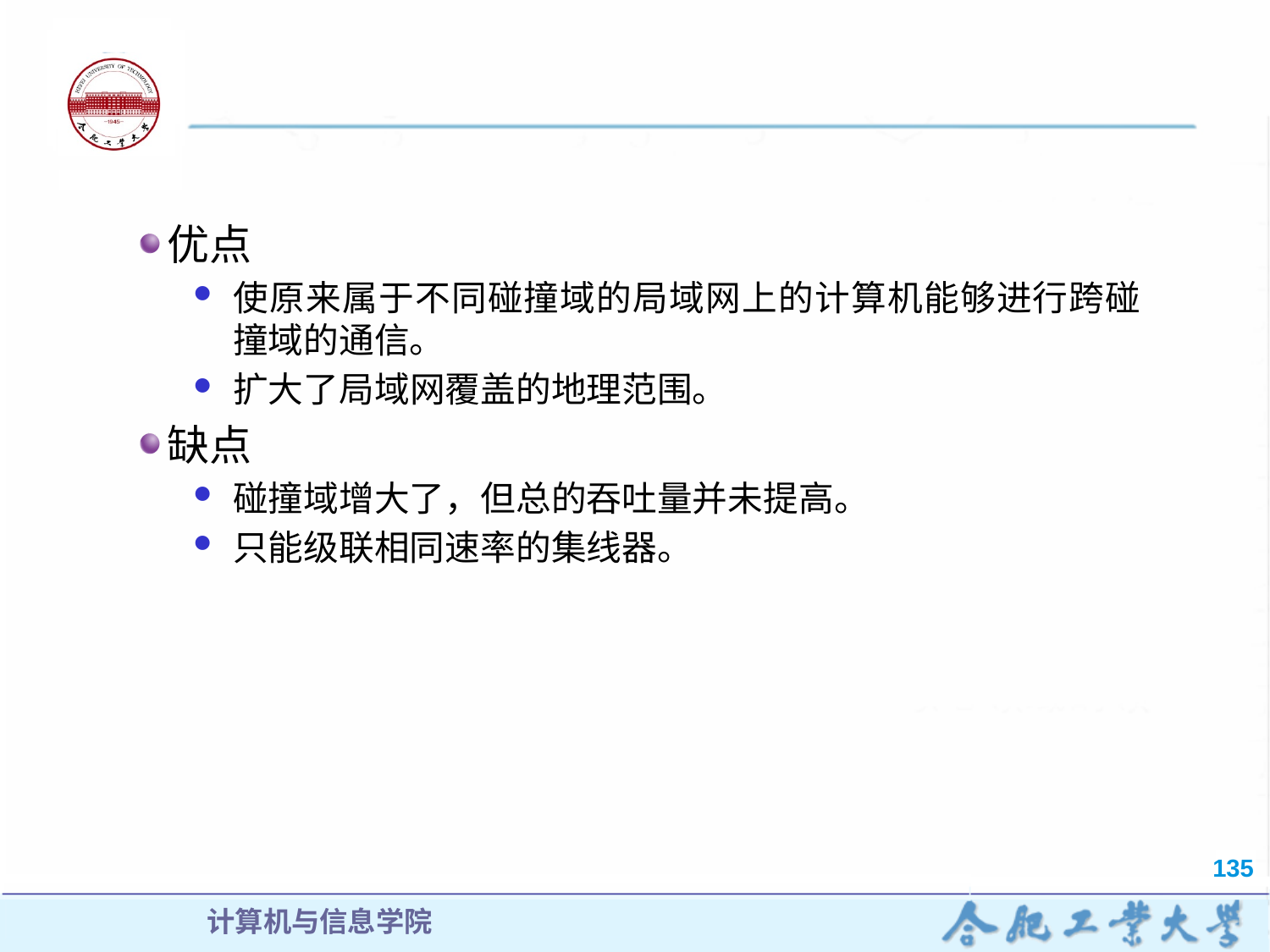

#
优点
使原来属于不同碰撞域的局域网上的计算机能够进行跨碰撞域的通信。
扩大了局域网覆盖的地理范围。
缺点
碰撞域增大了，但总的吞吐量并未提高。
只能级联相同速率的集线器。